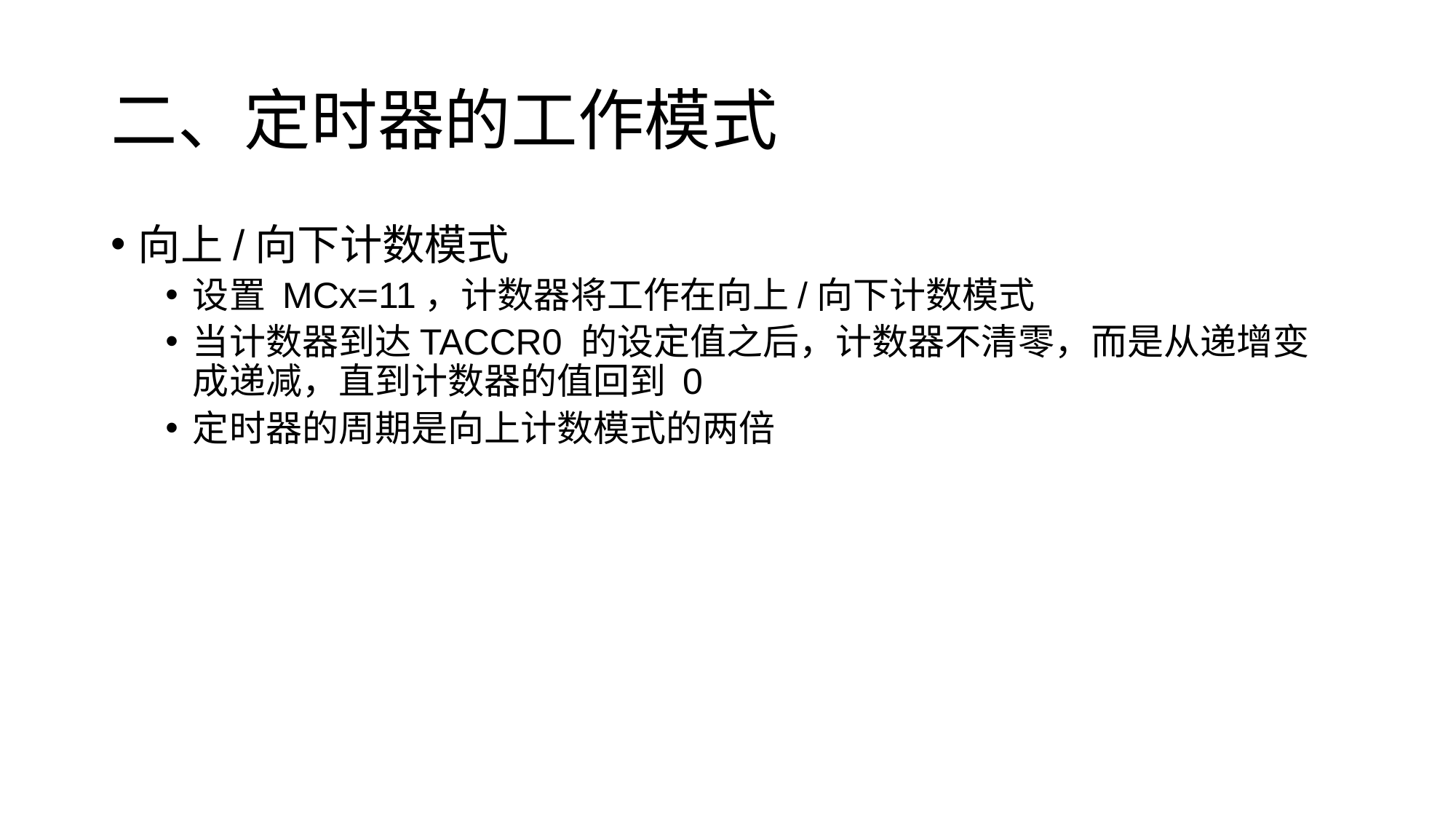

# 二、定时器的工作模式
向上/向下计数模式
设置 MCx=11，计数器将工作在向上/向下计数模式
当计数器到达TACCR0 的设定值之后，计数器不清零，而是从递增变成递减，直到计数器的值回到 0
定时器的周期是向上计数模式的两倍